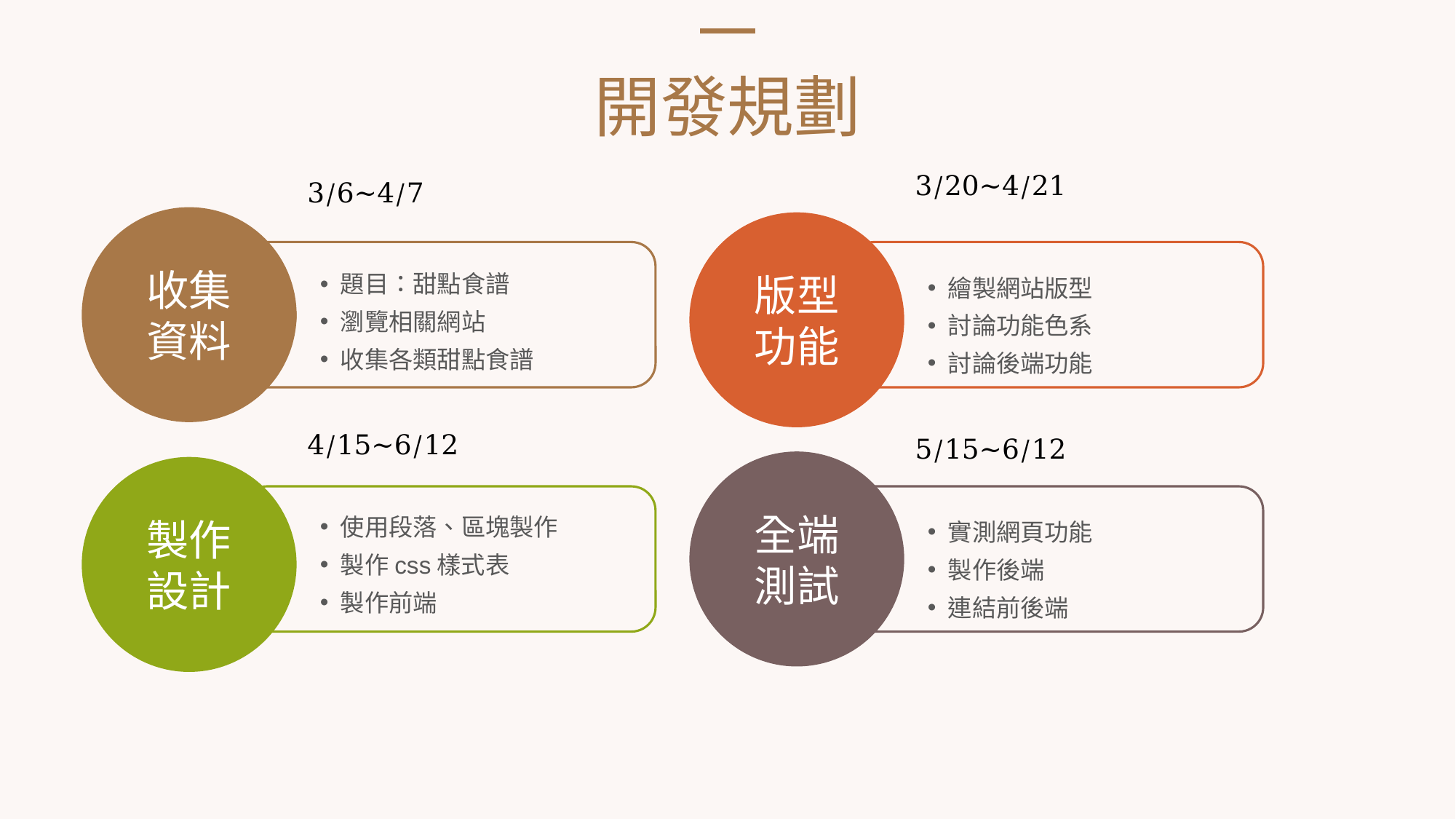

開發規劃
3/20~4/21
3/6~4/7
收集
資料
版型
功能

題目：甜點食譜
瀏覽相關網站
收集各類甜點食譜
繪製網站版型
討論功能色系
討論後端功能

4/15~6/12
5/15~6/12
全端
測試
製作
設計

使用段落、區塊製作
製作css樣式表
製作前端
實測網頁功能
製作後端
連結前後端